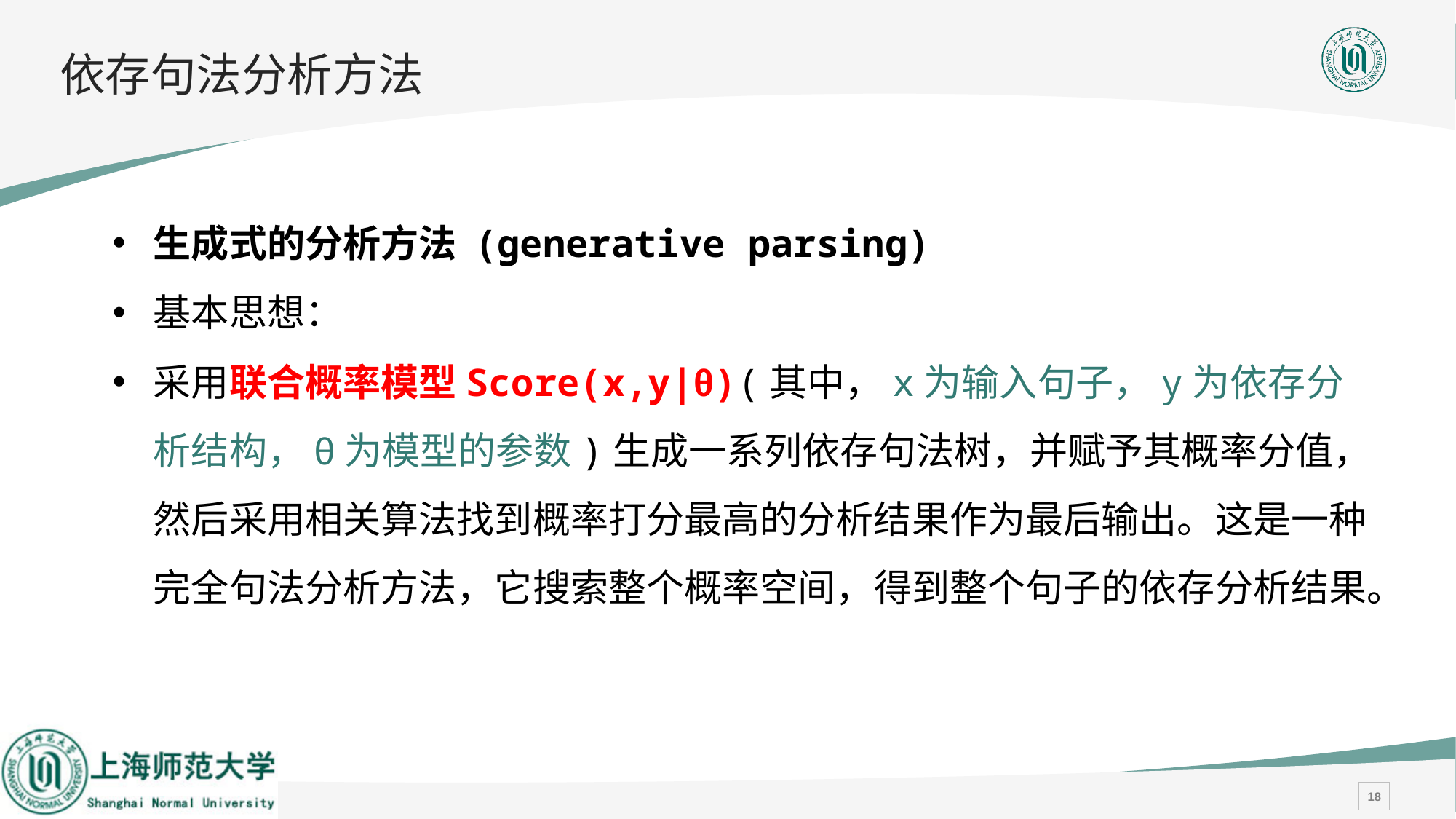

依存句法分析方法
生成式的分析方法 (generative parsing)
基本思想：
采用联合概率模型Score(x,y|θ)(其中，x为输入句子，y为依存分析结构，θ为模型的参数)生成一系列依存句法树，并赋予其概率分值，然后采用相关算法找到概率打分最高的分析结果作为最后输出。这是一种完全句法分析方法，它搜索整个概率空间，得到整个句子的依存分析结果。